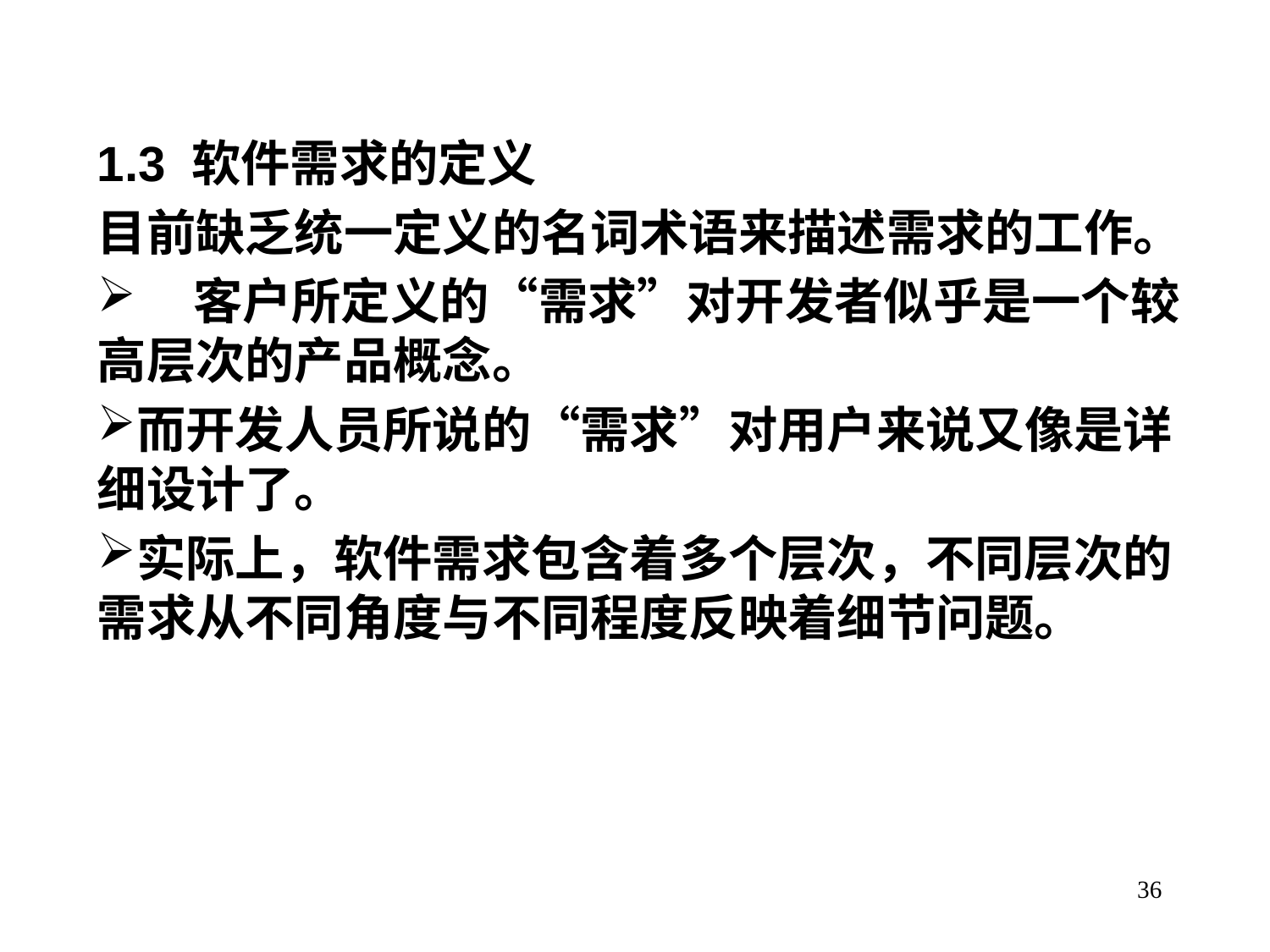

# 1.3 软件需求的定义
目前缺乏统一定义的名词术语来描述需求的工作。
    客户所定义的“需求”对开发者似乎是一个较高层次的产品概念。
而开发人员所说的“需求”对用户来说又像是详细设计了。
实际上，软件需求包含着多个层次，不同层次的需求从不同角度与不同程度反映着细节问题。

36